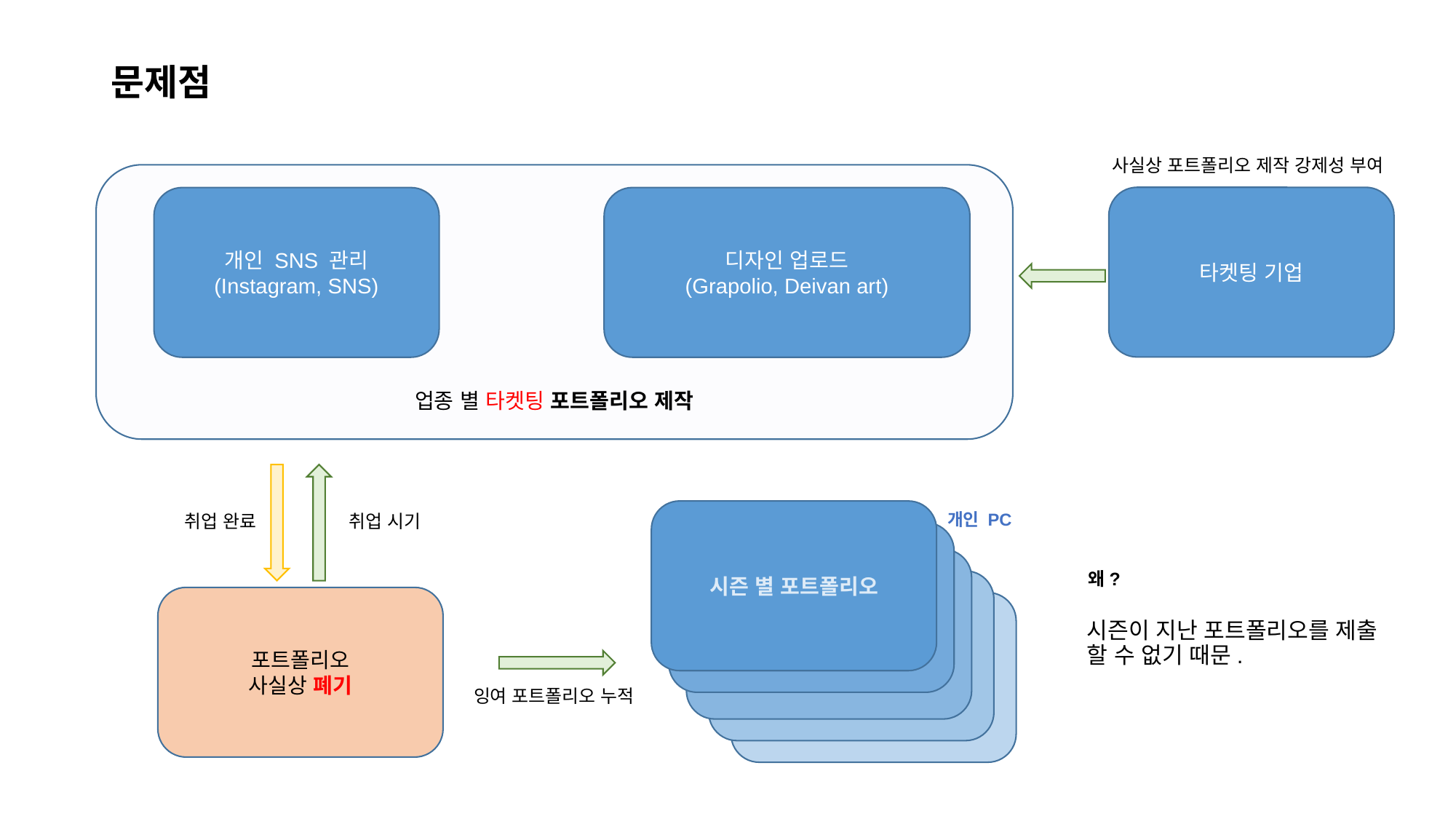

# 문제점
사실상 포트폴리오 제작 강제성 부여

업종 별 타켓팅 포트폴리오 제작
타켓팅 기업
개인 SNS 관리
(Instagram, SNS)
디자인 업로드
(Grapolio, Deivan art)

개인 PC
취업 완료
취업 시기
시즌 별 포트폴리오
시즌 별 포트폴리오
시즌 별 포트폴리오
왜?
시즌 별 포트폴리오
포트폴리오
사실상 폐기
시즌 별 포트폴리오
시즌이 지난 포트폴리오를 제출 할 수 없기 때문.

잉여 포트폴리오 누적